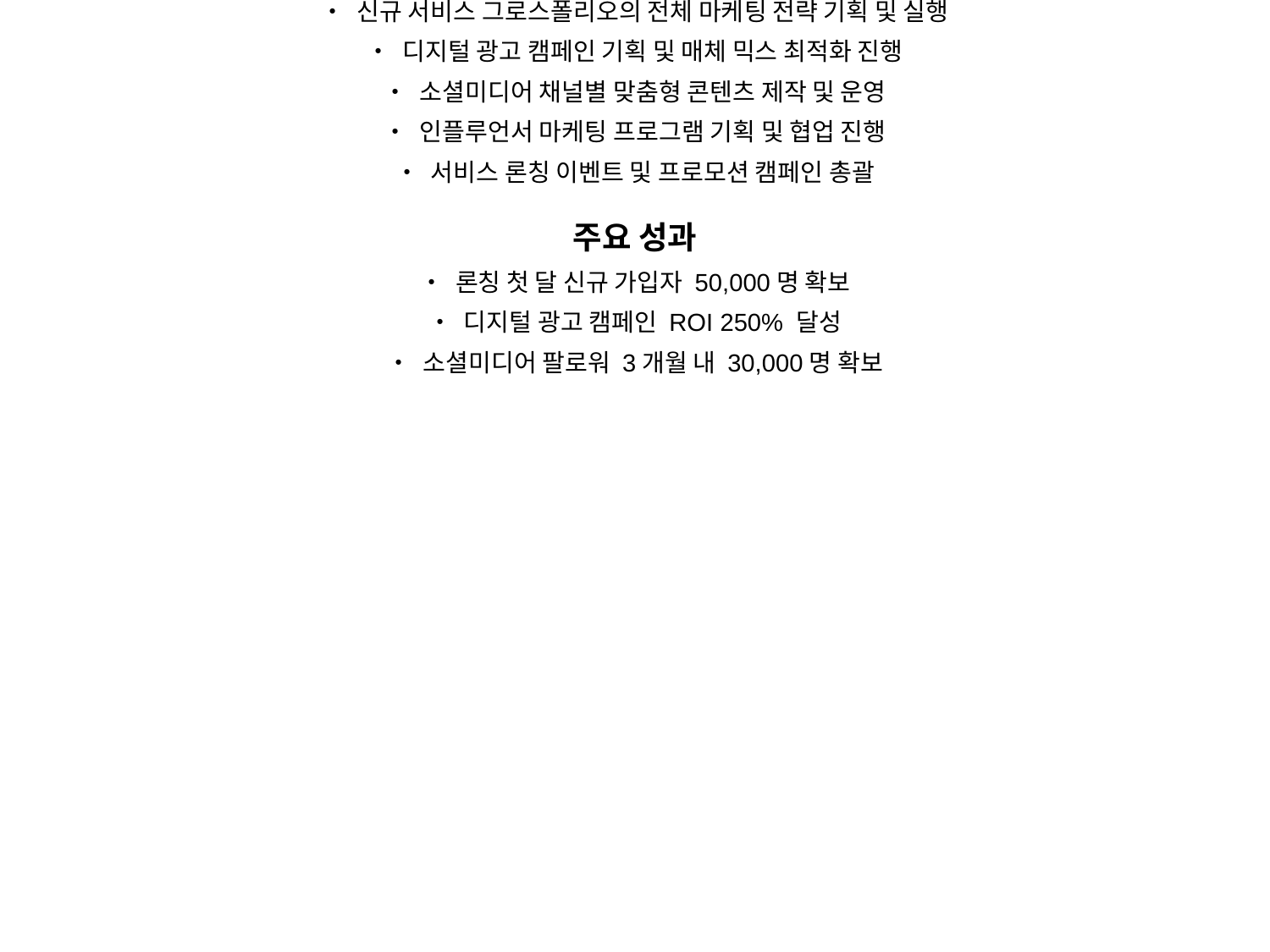

# 그로스폴리오 론칭 캠페인
프로젝트 상세
• 신규 서비스 그로스폴리오의 전체 마케팅 전략 기획 및 실행
• 디지털 광고 캠페인 기획 및 매체 믹스 최적화 진행
• 소셜미디어 채널별 맞춤형 콘텐츠 제작 및 운영
• 인플루언서 마케팅 프로그램 기획 및 협업 진행
• 서비스 론칭 이벤트 및 프로모션 캠페인 총괄
주요 성과
• 론칭 첫 달 신규 가입자 50,000명 확보
• 디지털 광고 캠페인 ROI 250% 달성
• 소셜미디어 팔로워 3개월 내 30,000명 확보